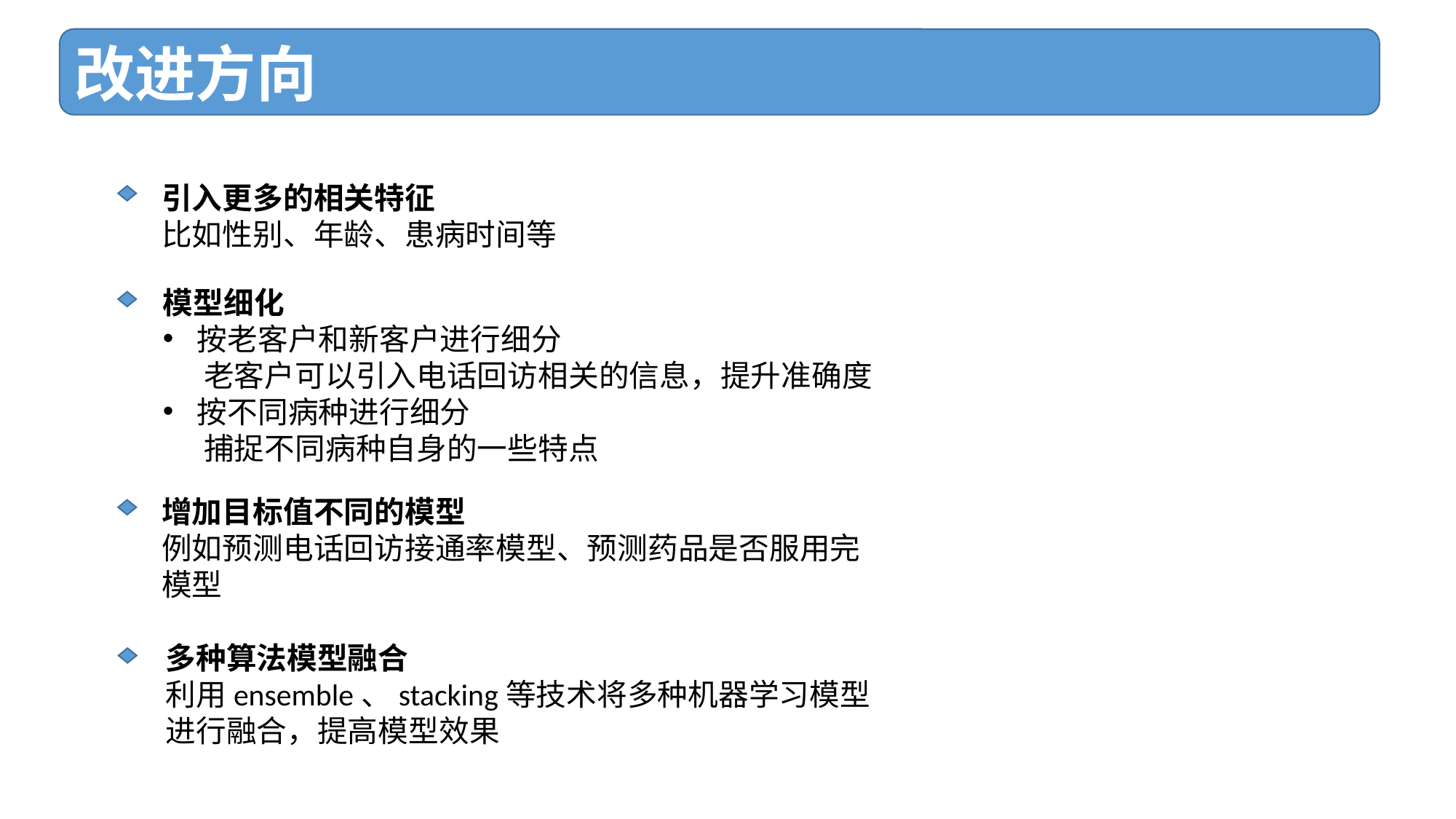

改进方向
引入更多的相关特征
比如性别、年龄、患病时间等

模型细化
按老客户和新客户进行细分
     老客户可以引入电话回访相关的信息，提升准确度
按不同病种进行细分
     捕捉不同病种自身的一些特点

增加目标值不同的模型
例如预测电话回访接通率模型、预测药品是否服用完模型

多种算法模型融合
利用ensemble、stacking等技术将多种机器学习模型进行融合，提高模型效果